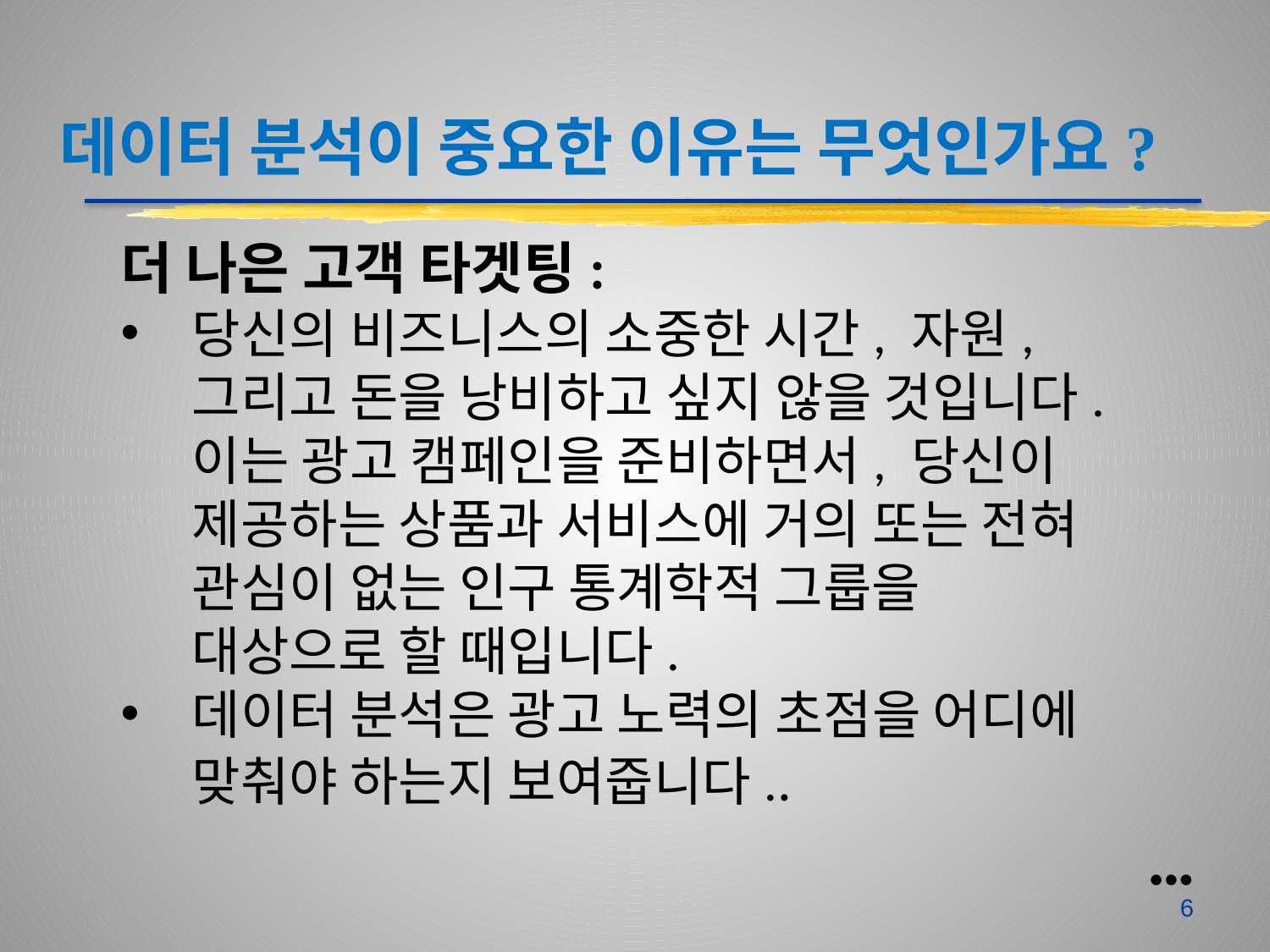

데이터 분석이 중요한 이유는 무엇인가요?
더 나은 고객 타겟팅:
당신의 비즈니스의 소중한 시간, 자원, 그리고 돈을 낭비하고 싶지 않을 것입니다. 이는 광고 캠페인을 준비하면서, 당신이 제공하는 상품과 서비스에 거의 또는 전혀 관심이 없는 인구 통계학적 그룹을 대상으로 할 때입니다.
데이터 분석은 광고 노력의 초점을 어디에 맞춰야 하는지 보여줍니다..
●●●
6